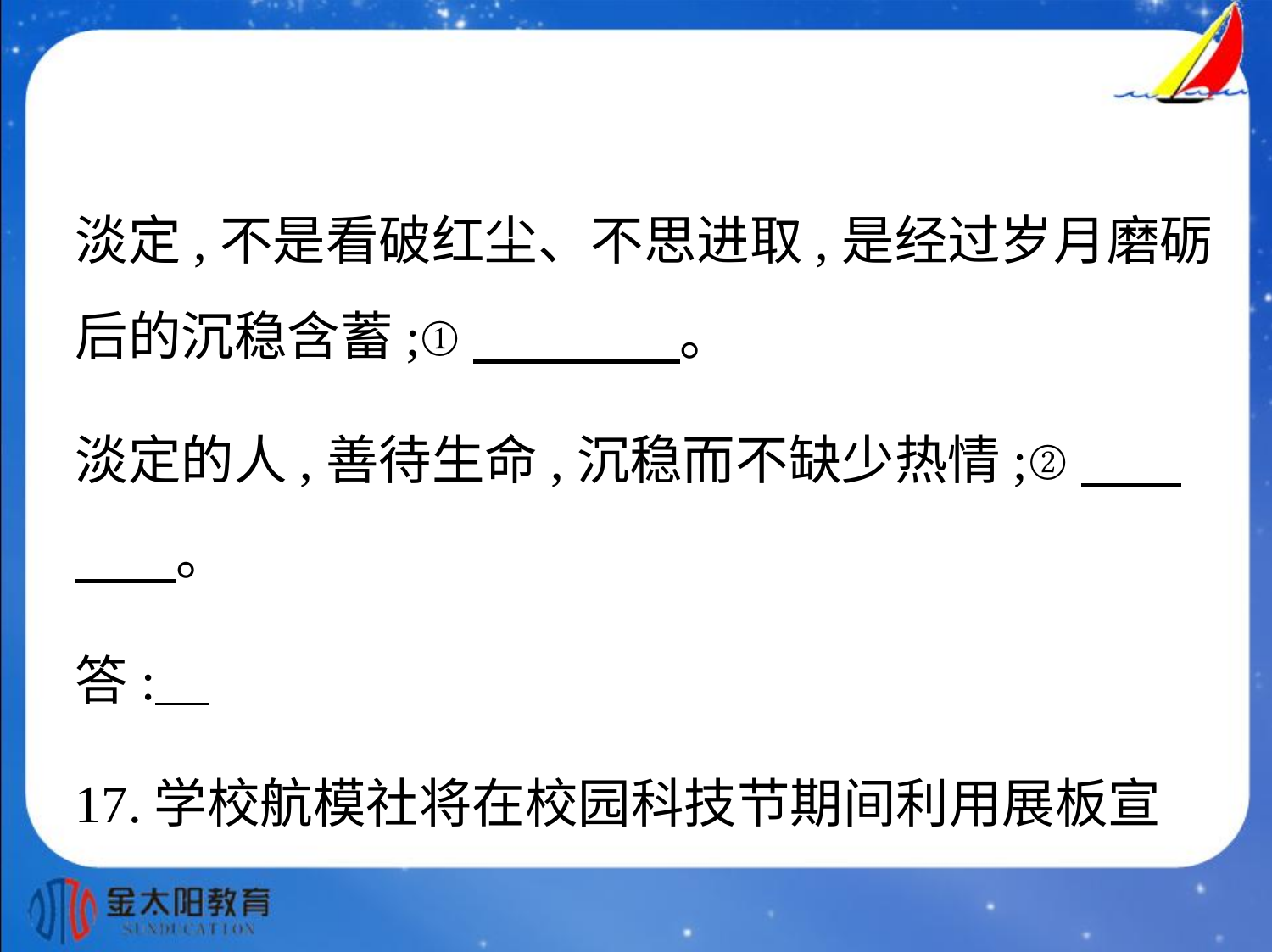

淡定,不是看破红尘、不思进取,是经过岁月磨砺
后的沉稳含蓄;①　　　    。
淡定的人,善待生命,沉稳而不缺少热情;②　    
　    。
答:
17.学校航模社将在校园科技节期间利用展板宣